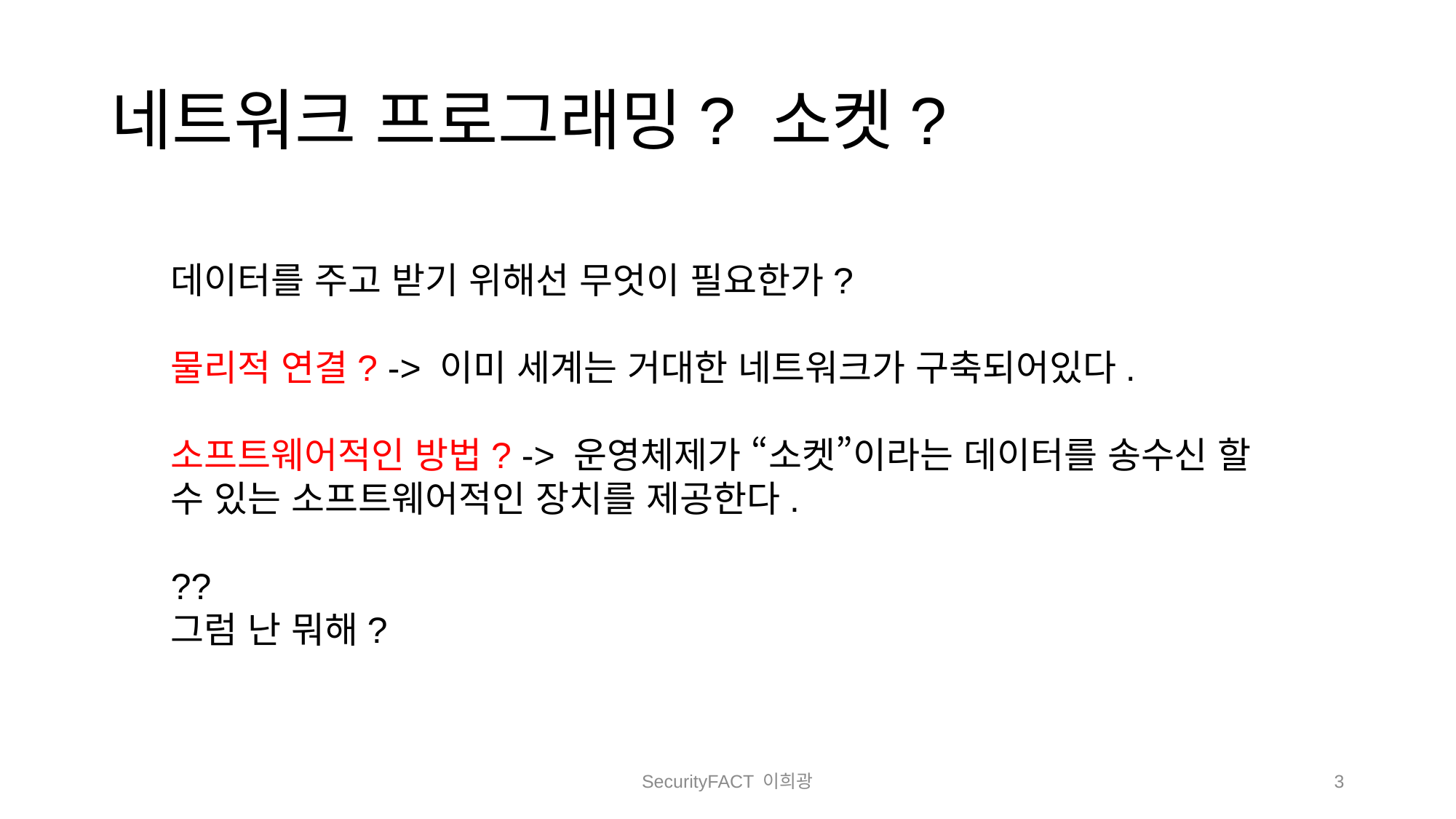

# 네트워크 프로그래밍? 소켓?
데이터를 주고 받기 위해선 무엇이 필요한가?

물리적 연결? -> 이미 세계는 거대한 네트워크가 구축되어있다.

소프트웨어적인 방법? -> 운영체제가 “소켓”이라는 데이터를 송수신 할 수 있는 소프트웨어적인 장치를 제공한다.

??
그럼 난 뭐해?
SecurityFACT 이희광
3